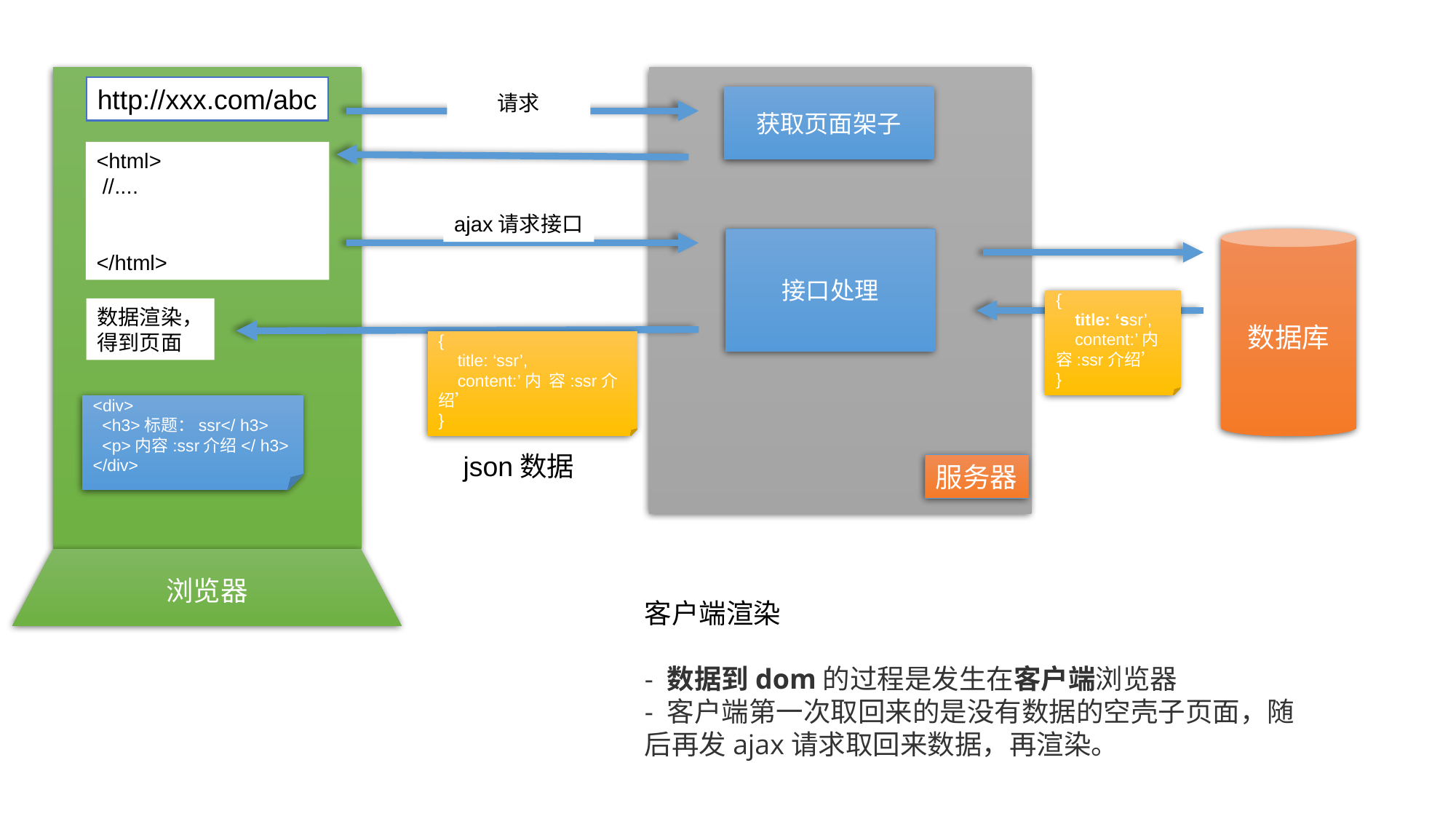

http://xxx.com/abc
请求
获取页面架子
<html>
 //....

</html>
ajax请求接口
接口处理
数据库
{
    title: ‘ssr’,
    content:’内容:ssr介绍’
}
数据渲染，
得到页面
{
    title: ‘ssr’,
    content:’内  容:ssr介绍’
}

<div>
  <h3>标题：ssr</ h3>
  <p>内容:ssr介绍</ h3>
</div>

json数据
服务器
浏览器
客户端渲染

- 数据到dom的过程是发生在客户端浏览器
- 客户端第一次取回来的是没有数据的空壳子页面，随后再发ajax请求取回来数据，再渲染。